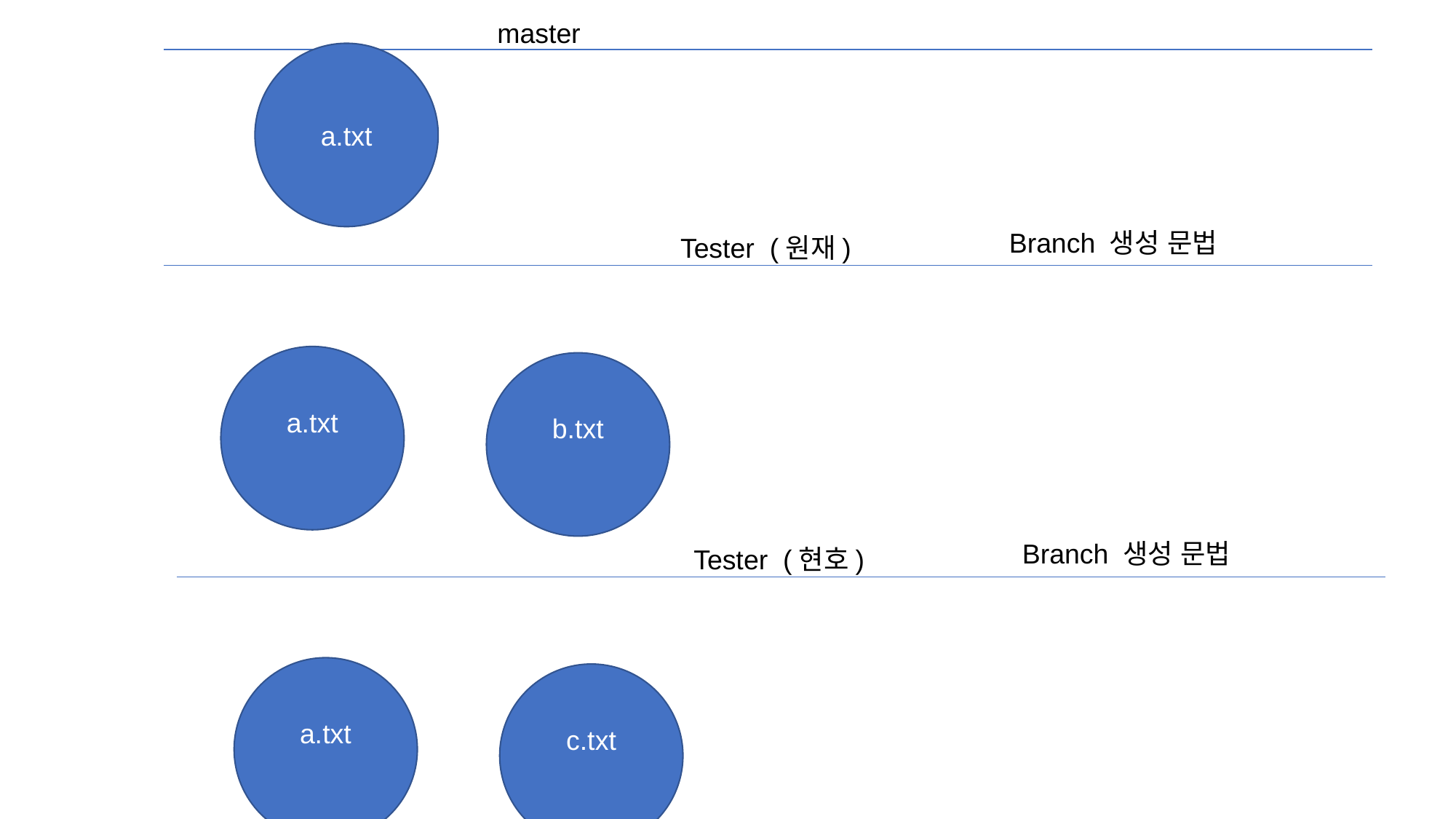

master
a.txt
Branch 생성 문법
Tester  (원재)
a.txt

b.txt

Branch 생성 문법
Tester  (현호)
a.txt

c.txt